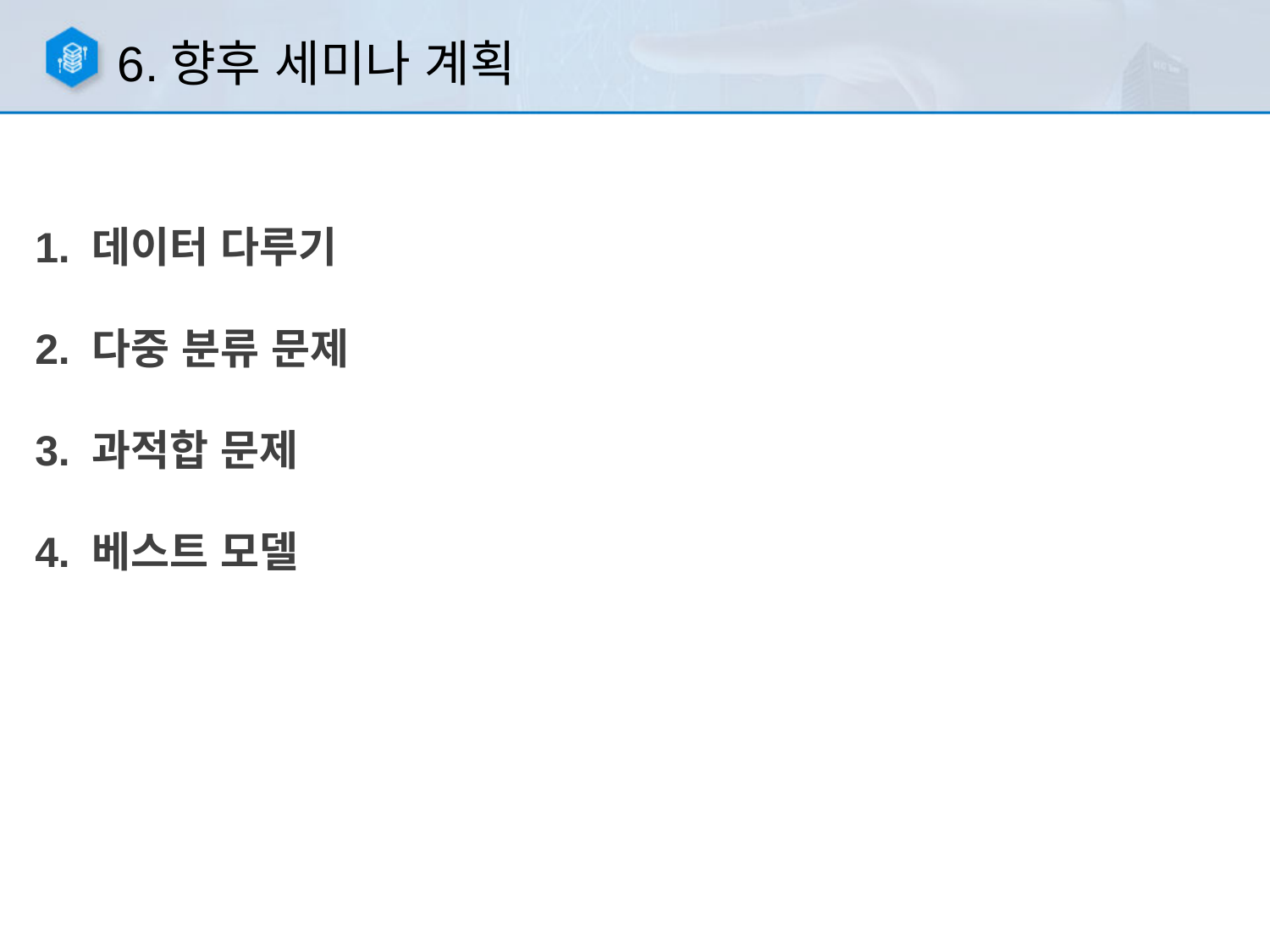

6.향후 세미나 계획
1. 데이터 다루기
2. 다중 분류 문제
3. 과적합 문제
4. 베스트 모델